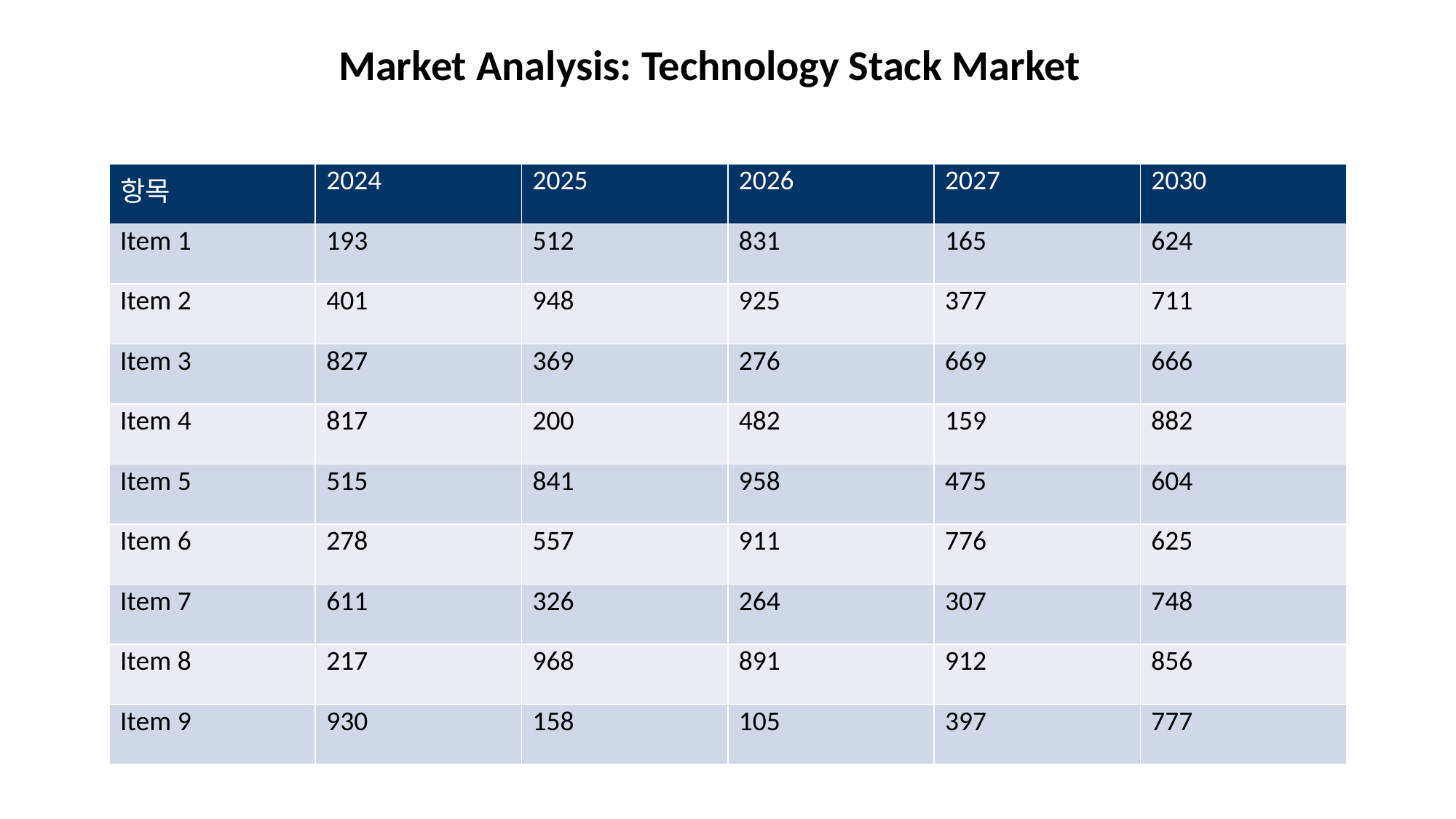

Market Analysis: Technology Stack Market
#
| 항목 | 2024 | 2025 | 2026 | 2027 | 2030 |
| --- | --- | --- | --- | --- | --- |
| Item 1 | 193 | 512 | 831 | 165 | 624 |
| Item 2 | 401 | 948 | 925 | 377 | 711 |
| Item 3 | 827 | 369 | 276 | 669 | 666 |
| Item 4 | 817 | 200 | 482 | 159 | 882 |
| Item 5 | 515 | 841 | 958 | 475 | 604 |
| Item 6 | 278 | 557 | 911 | 776 | 625 |
| Item 7 | 611 | 326 | 264 | 307 | 748 |
| Item 8 | 217 | 968 | 891 | 912 | 856 |
| Item 9 | 930 | 158 | 105 | 397 | 777 |